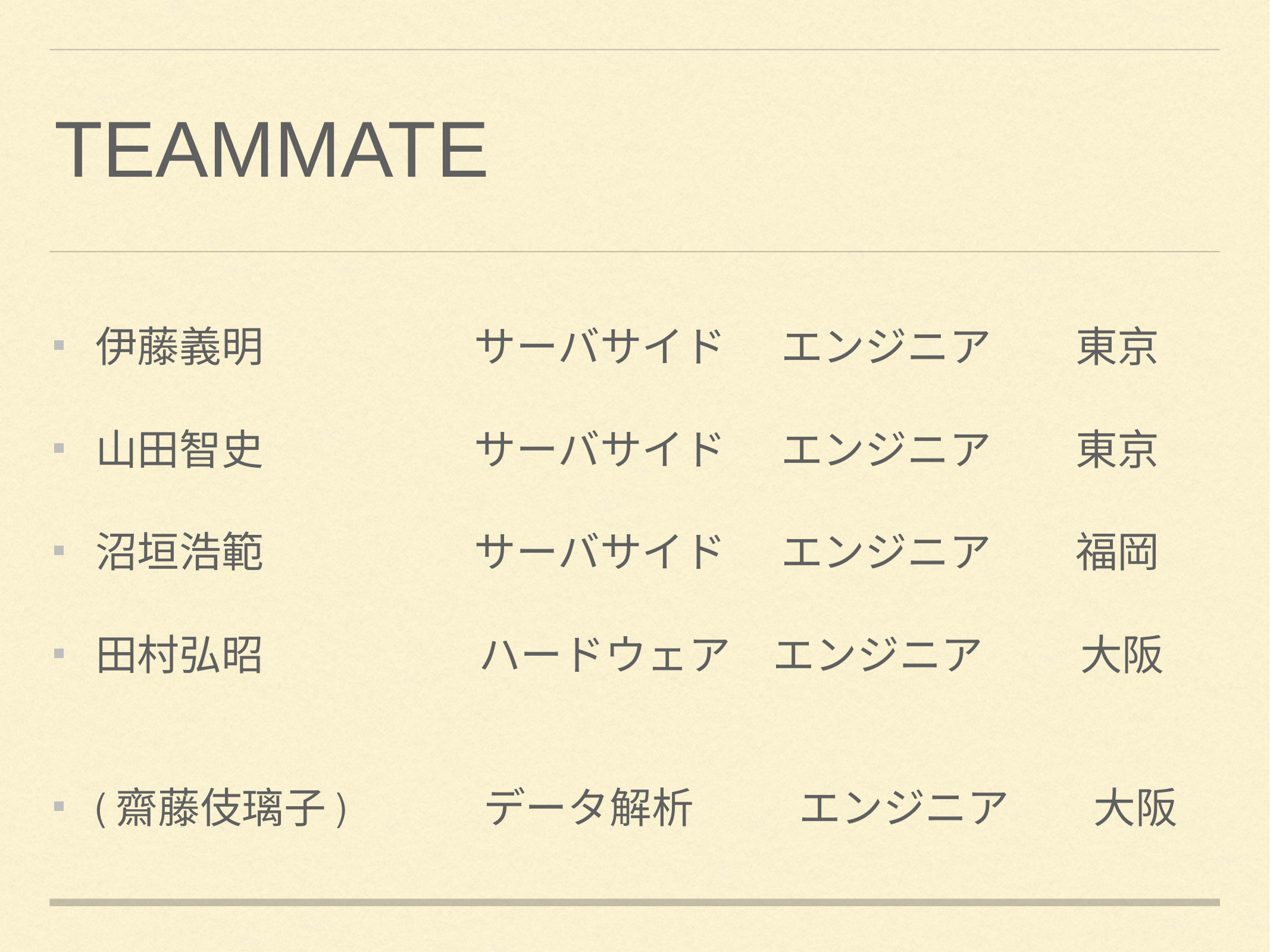

# Teammate
伊藤義明　　　　　サーバサイド　 エンジニア　　東京
山田智史　　　　　サーバサイド　 エンジニア　　東京
沼垣浩範　　　　　サーバサイド　 エンジニア　　福岡
田村弘昭　　　       ハードウェア　エンジニア　　 大阪
(齋藤伎璃子)　　　データ解析　     エンジニア　　大阪